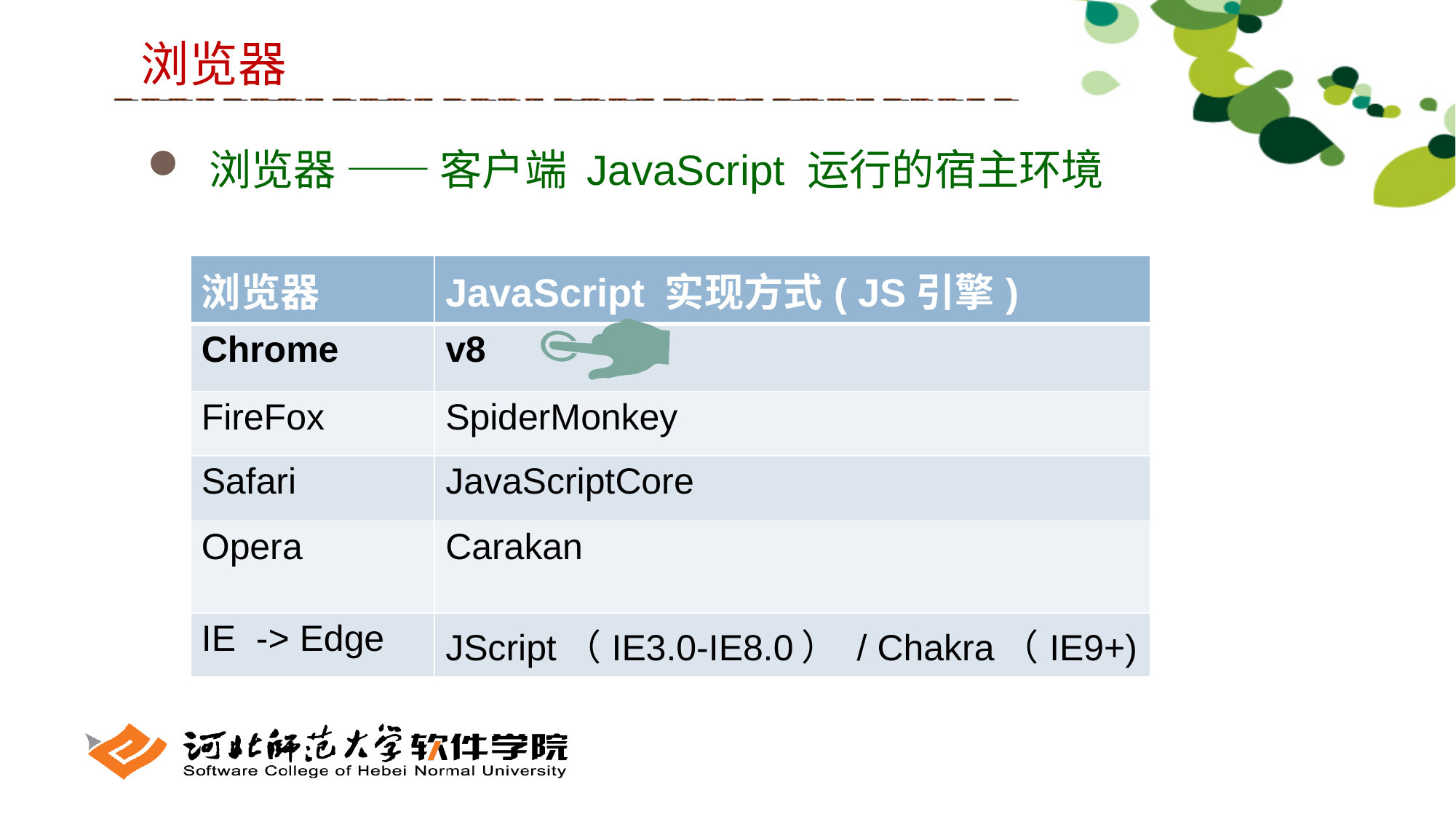

浏览器
 浏览器 —— 客户端 JavaScript 运行的宿主环境

| 浏览器 | JavaScript 实现方式( JS引擎) |
| --- | --- |
| Chrome | v8 |
| FireFox | SpiderMonkey |
| Safari | JavaScriptCore |
| Opera | Carakan |
| IE -> Edge | JScript（IE3.0-IE8.0） / Chakra（IE9+) |